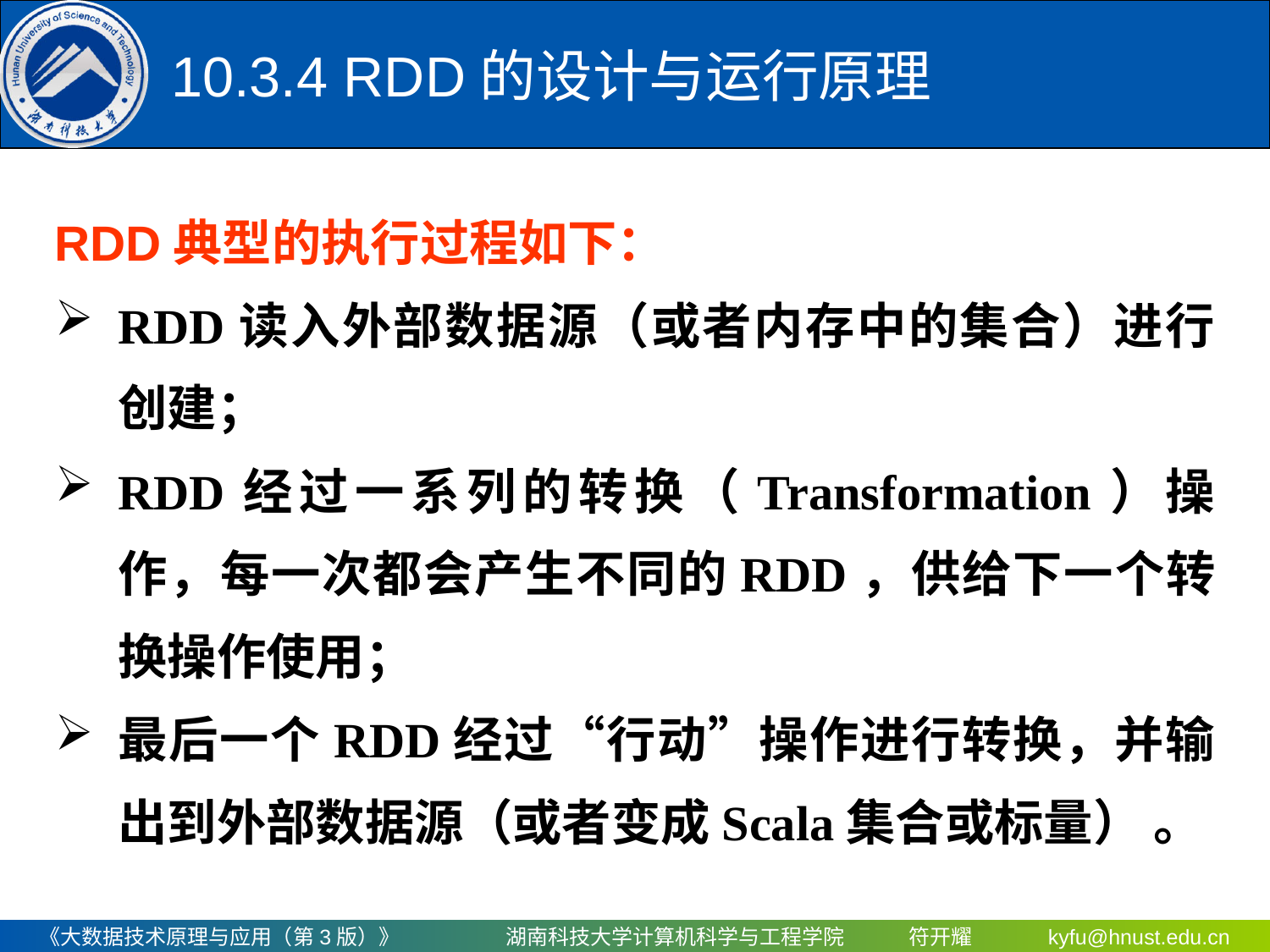

# 10.3.4 RDD的设计与运行原理
RDD典型的执行过程如下：
RDD读入外部数据源（或者内存中的集合）进行创建；
RDD经过一系列的转换（Transformation）操作，每一次都会产生不同的RDD，供给下一个转换操作使用；
最后一个RDD经过“行动”操作进行转换，并输出到外部数据源（或者变成Scala集合或标量） 。